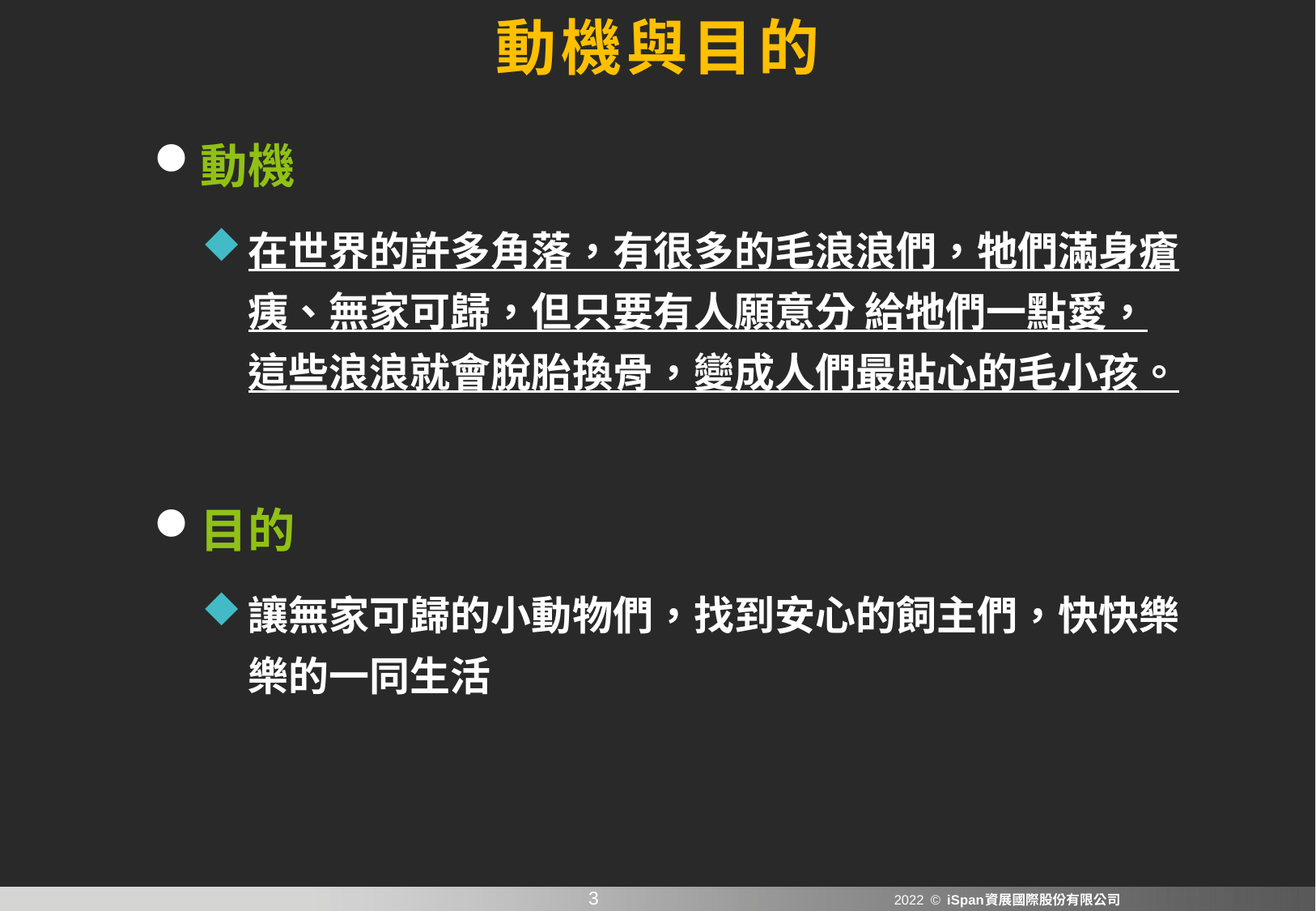

動機與目的
動機
在世界的許多角落，有很多的毛浪浪們，牠們滿身瘡痍、無家可歸，但只要有人願意分 給牠們一點愛，這些浪浪就會脫胎換骨，變成人們最貼心的毛小孩。

目的
讓無家可歸的小動物們，找到安心的飼主們，快快樂樂的一同生活